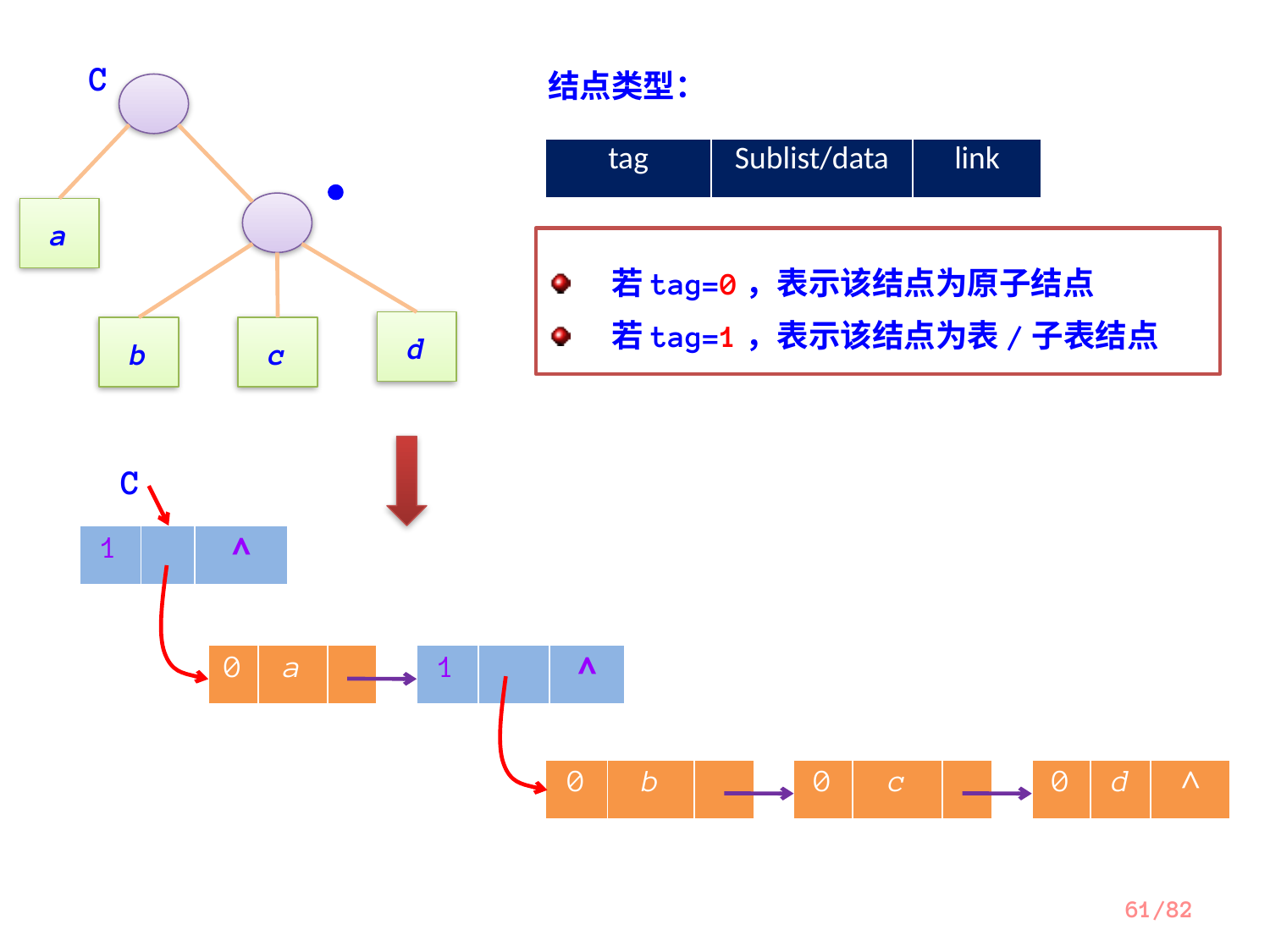

C

•

a
d
b
c
结点类型：
| tag | Sublist/data | link |
| --- | --- | --- |
若tag=0，表示该结点为原子结点
若tag=1，表示该结点为表/子表结点

C
| 1 |  | ∧ |
| --- | --- | --- |

| 0 | a |  |
| --- | --- | --- |
| 1 |  | ∧ |
| --- | --- | --- |

| 0 | b |  |
| --- | --- | --- |
| 0 | c |  |
| --- | --- | --- |
| 0 | d | ∧ |
| --- | --- | --- |
61/82